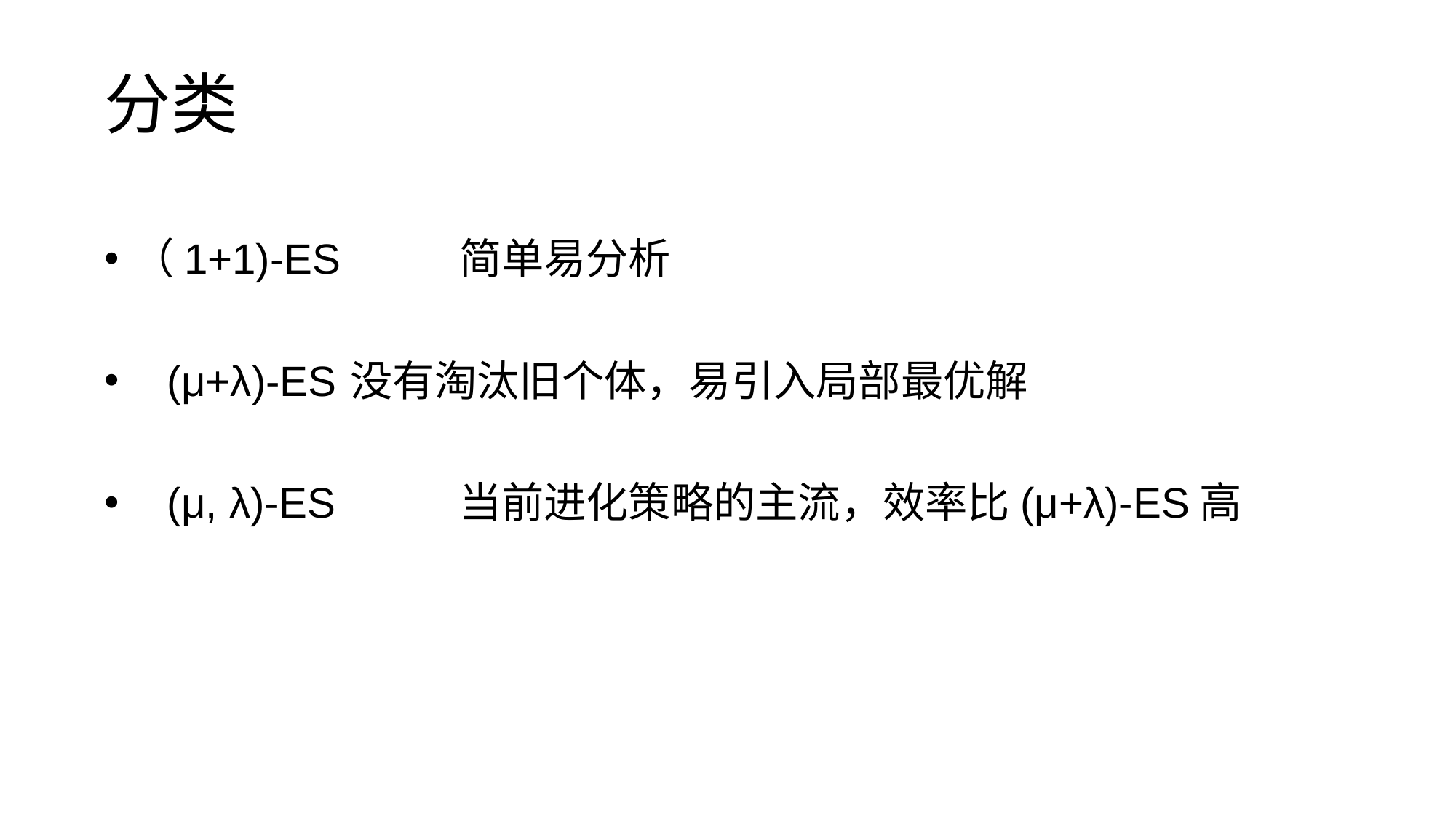

分类
（1+1)-ES 	简单易分析

   (μ+λ)-ES	没有淘汰旧个体，易引入局部最优解

   (μ, λ)-ES		当前进化策略的主流，效率比(μ+λ)-ES高